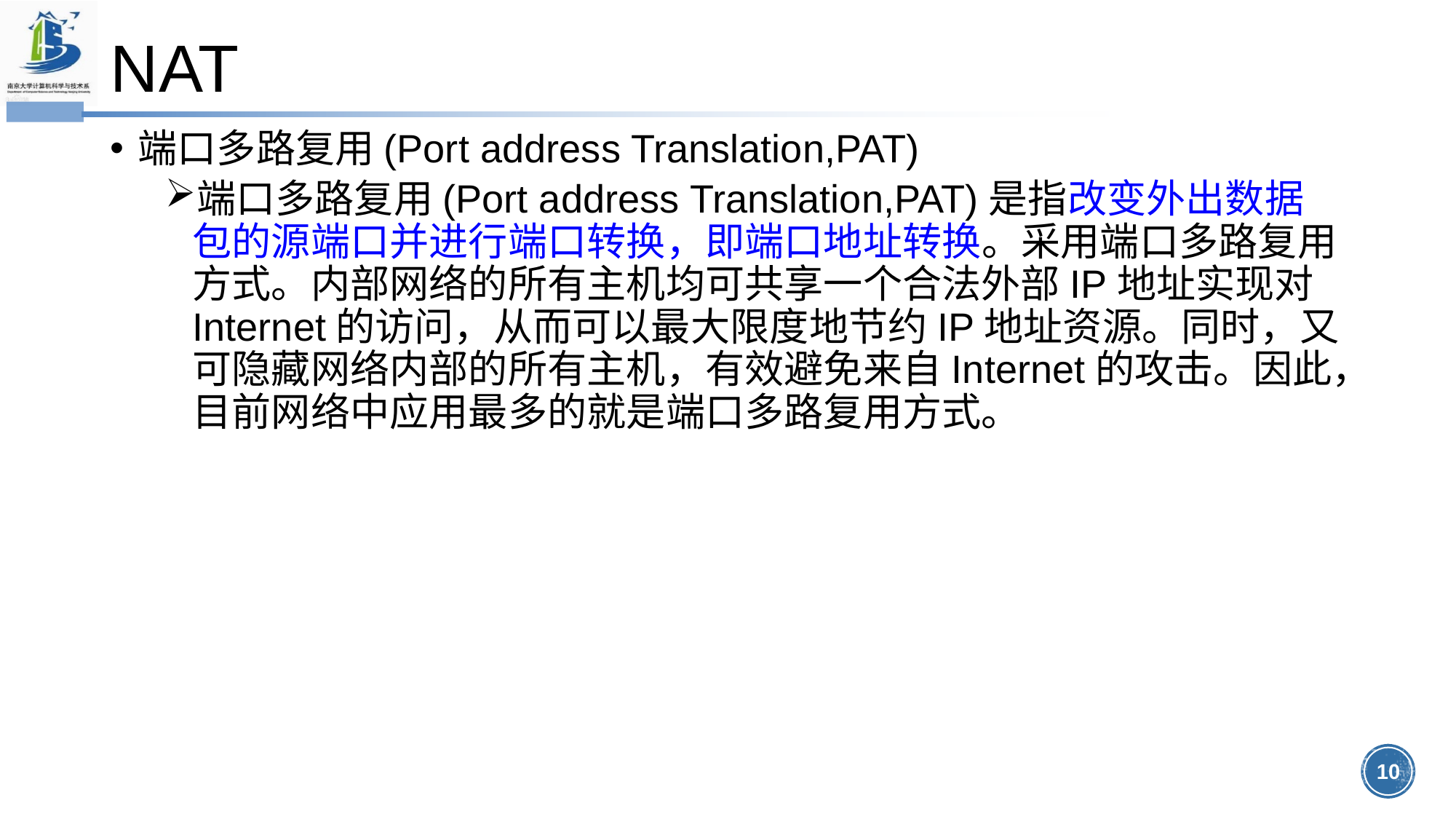

# NAT
端口多路复用(Port address Translation,PAT)
端口多路复用(Port address Translation,PAT)是指改变外出数据包的源端口并进行端口转换，即端口地址转换。采用端口多路复用方式。内部网络的所有主机均可共享一个合法外部IP地址实现对Internet的访问，从而可以最大限度地节约IP地址资源。同时，又可隐藏网络内部的所有主机，有效避免来自Internet的攻击。因此，目前网络中应用最多的就是端口多路复用方式。
10